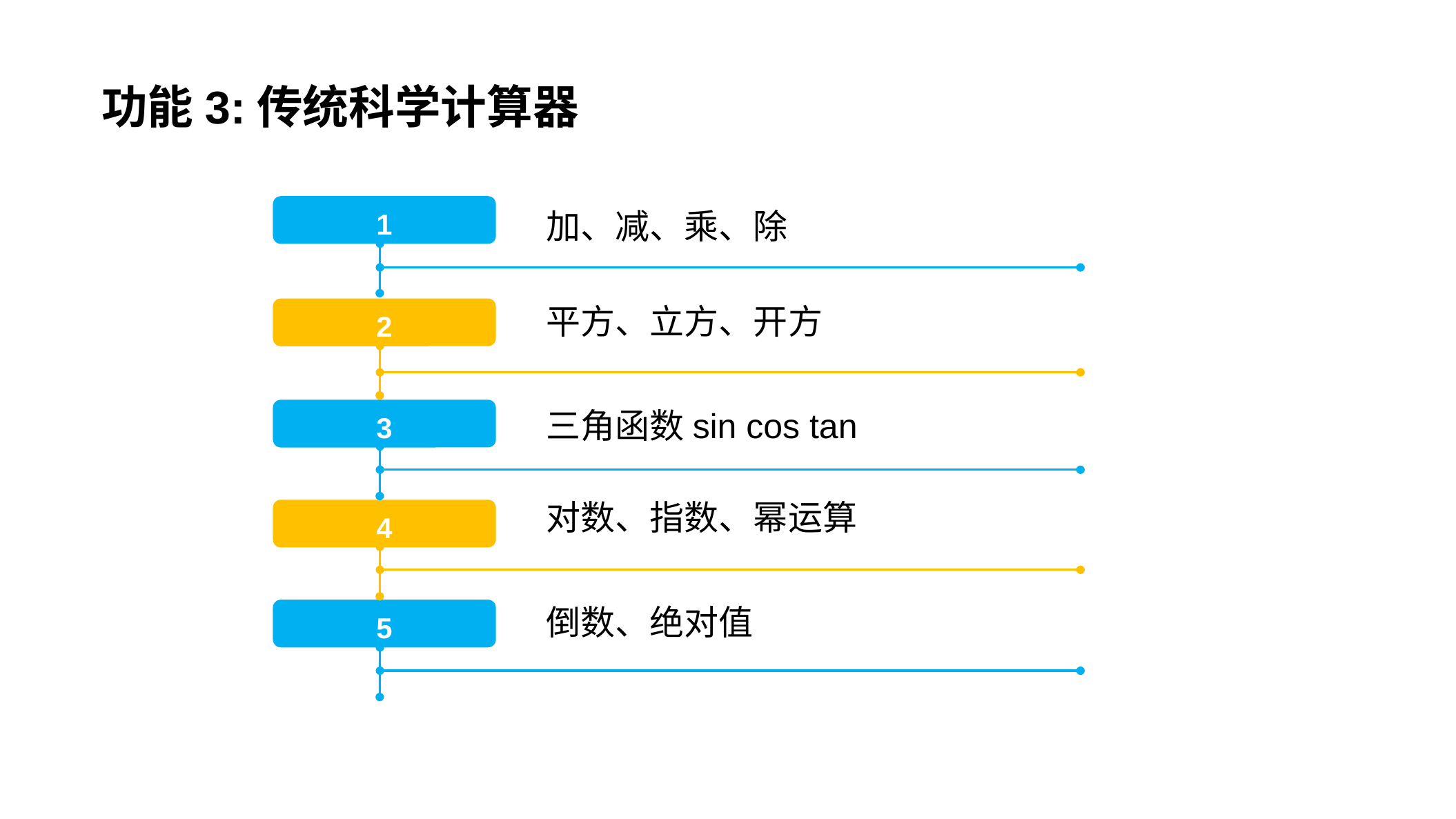

功能3:传统科学计算器
加、减、乘、除
1

平方、立方、开方
2
三角函数sin cos tan
3
对数、指数、幂运算
4
倒数、绝对值
5